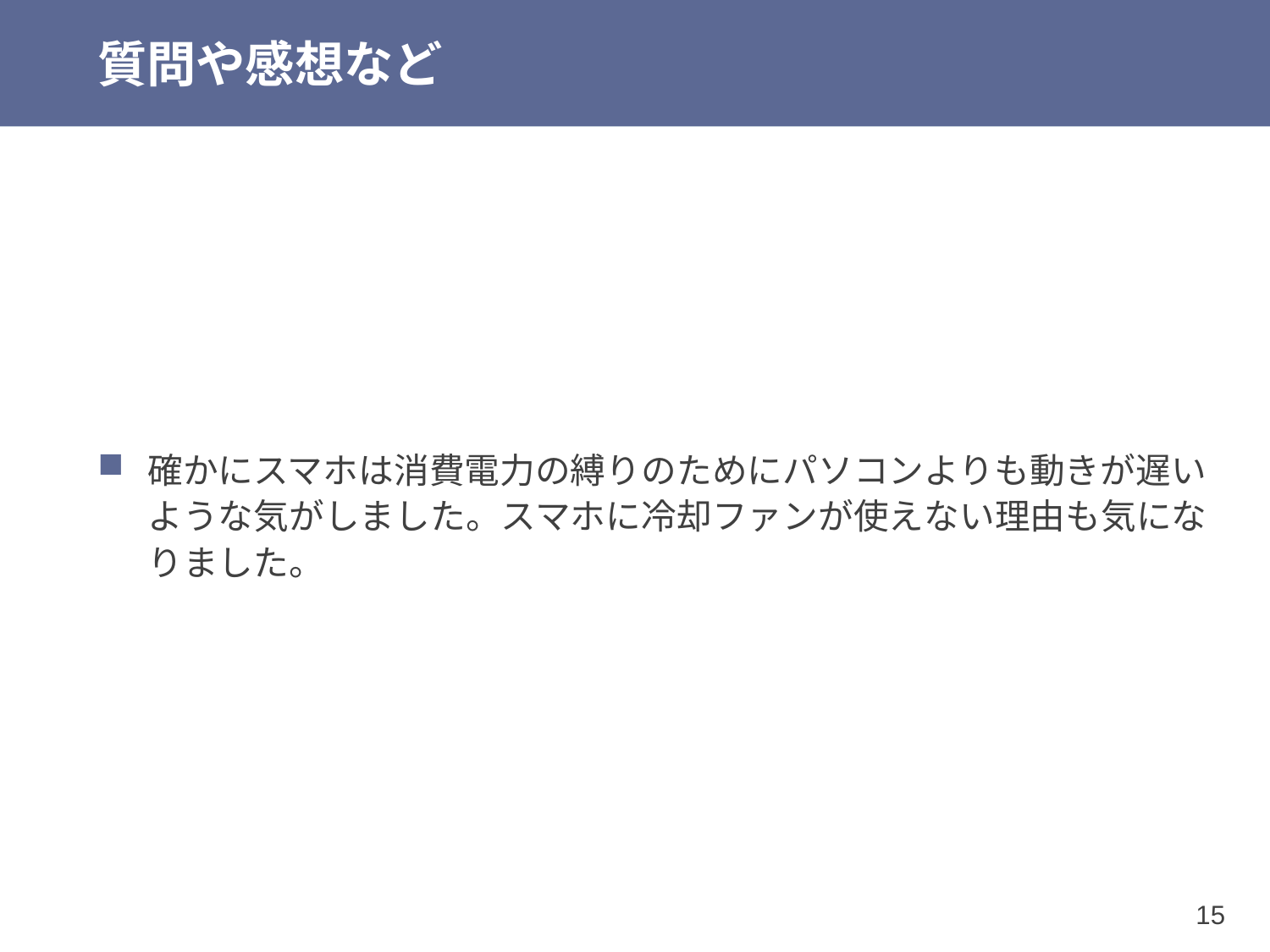

# 質問や感想など
確かにスマホは消費電力の縛りのためにパソコンよりも動きが遅いような気がしました。スマホに冷却ファンが使えない理由も気になりました。